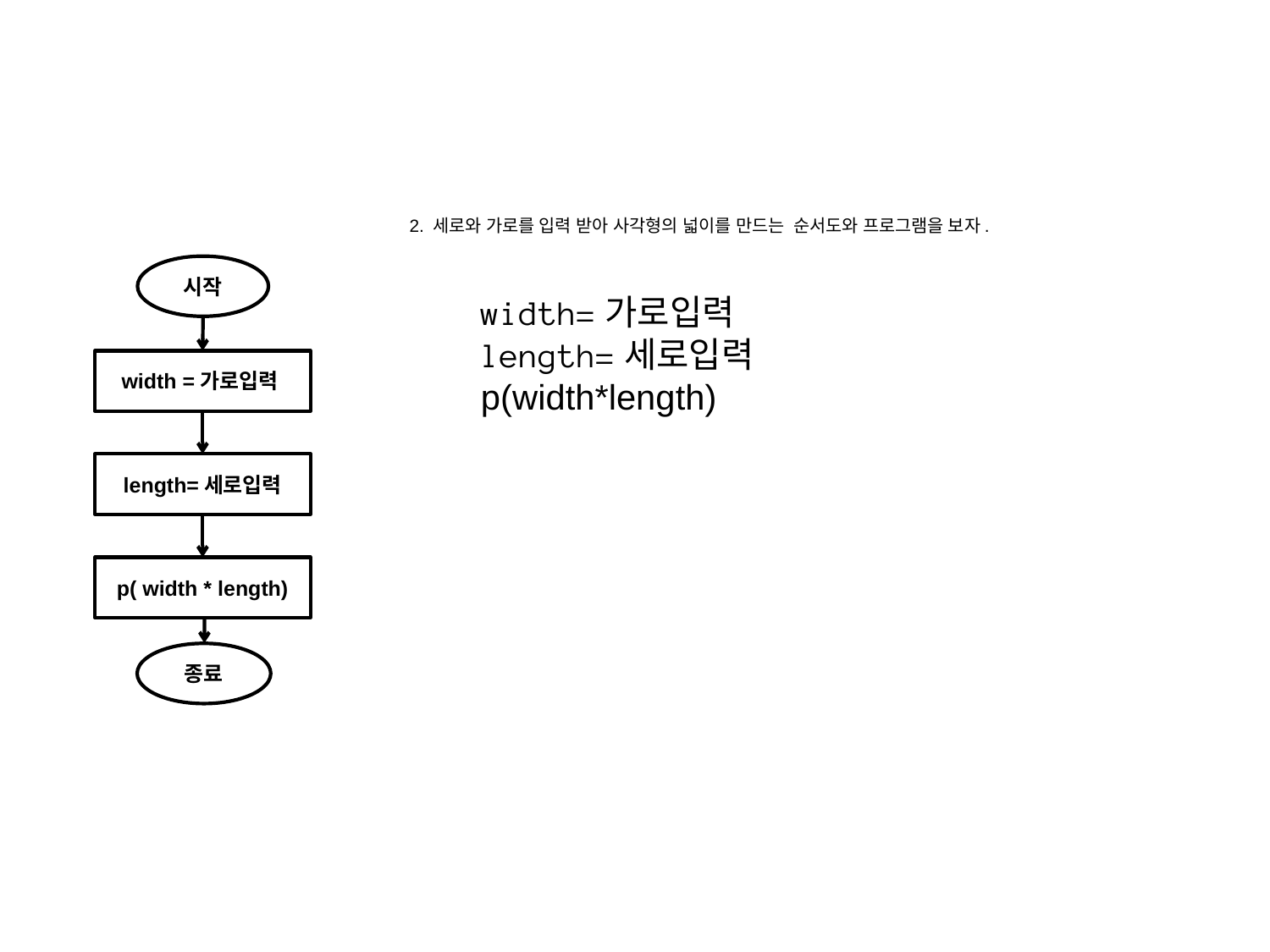

2. 세로와 가로를 입력 받아 사각형의 넓이를 만드는  순서도와 프로그램을 보자.
시작
width =가로입력
length=세로입력
p( width * length)
종료
width=가로입력
length=세로입력
p(width*length)